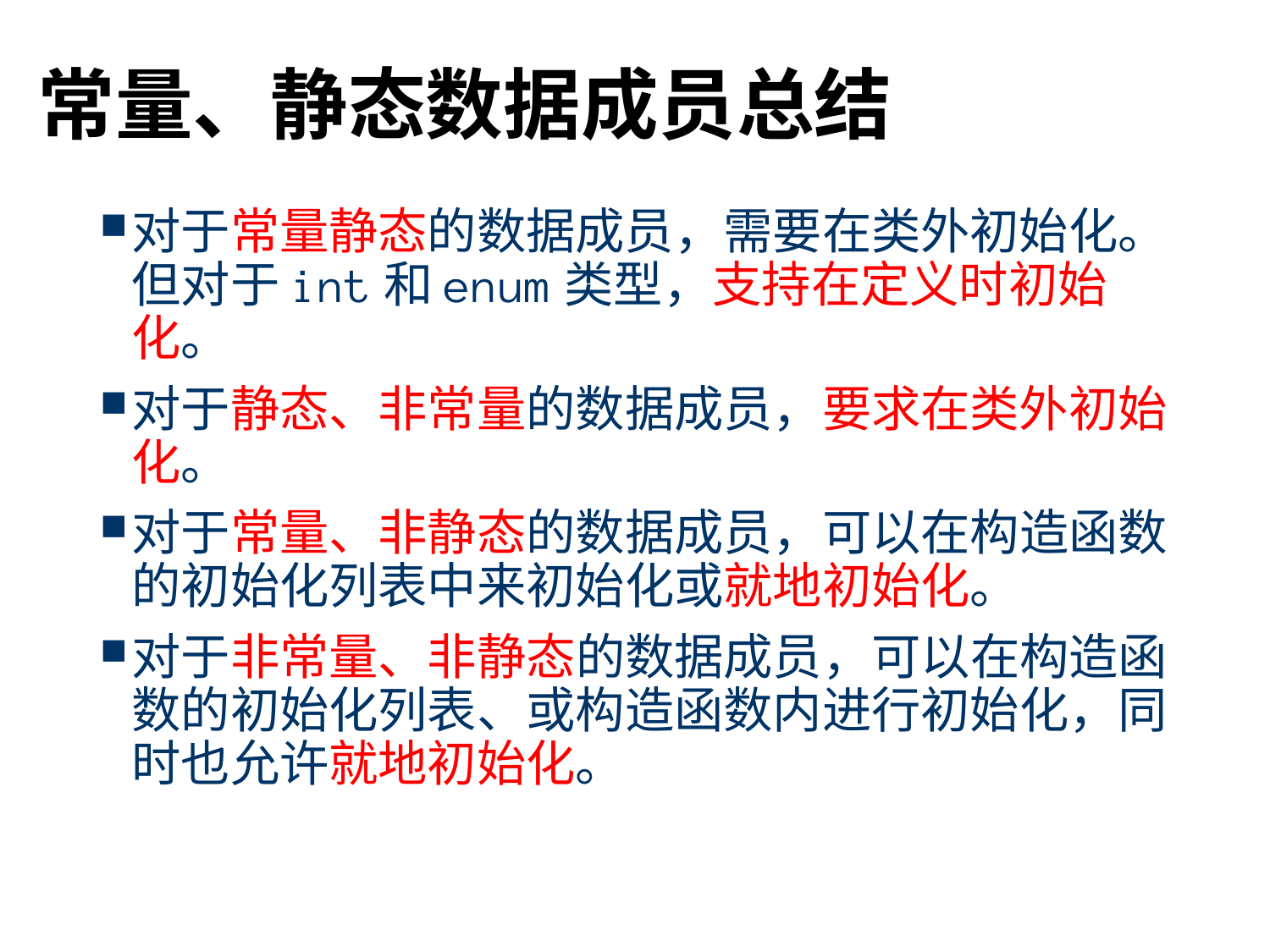

# 常量、静态数据成员总结
对于常量静态的数据成员，需要在类外初始化。但对于int和enum类型，支持在定义时初始化。
对于静态、非常量的数据成员，要求在类外初始化。
对于常量、非静态的数据成员，可以在构造函数的初始化列表中来初始化或就地初始化。
对于非常量、非静态的数据成员，可以在构造函数的初始化列表、或构造函数内进行初始化，同时也允许就地初始化。